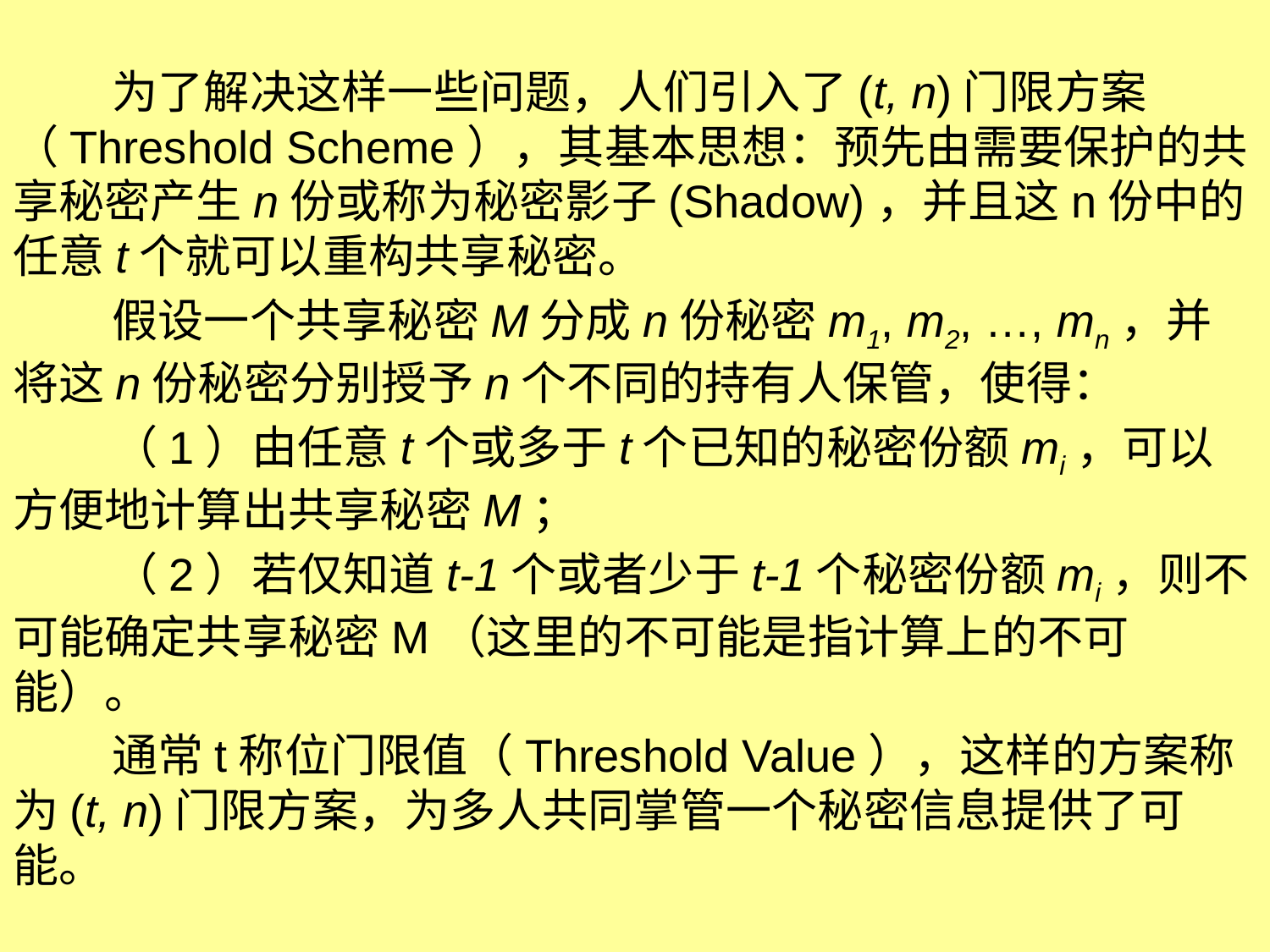

为了解决这样一些问题，人们引入了(t, n)门限方案（Threshold Scheme），其基本思想：预先由需要保护的共享秘密产生n份或称为秘密影子(Shadow)，并且这n份中的任意t个就可以重构共享秘密。
假设一个共享秘密M分成n份秘密m1, m2, …, mn，并将这n份秘密分别授予n个不同的持有人保管，使得：
（1）由任意t个或多于t个已知的秘密份额mi，可以方便地计算出共享秘密M；
（2）若仅知道t-1个或者少于t-1个秘密份额mi，则不可能确定共享秘密M（这里的不可能是指计算上的不可能）。
通常t称位门限值（Threshold Value），这样的方案称为(t, n)门限方案，为多人共同掌管一个秘密信息提供了可能。